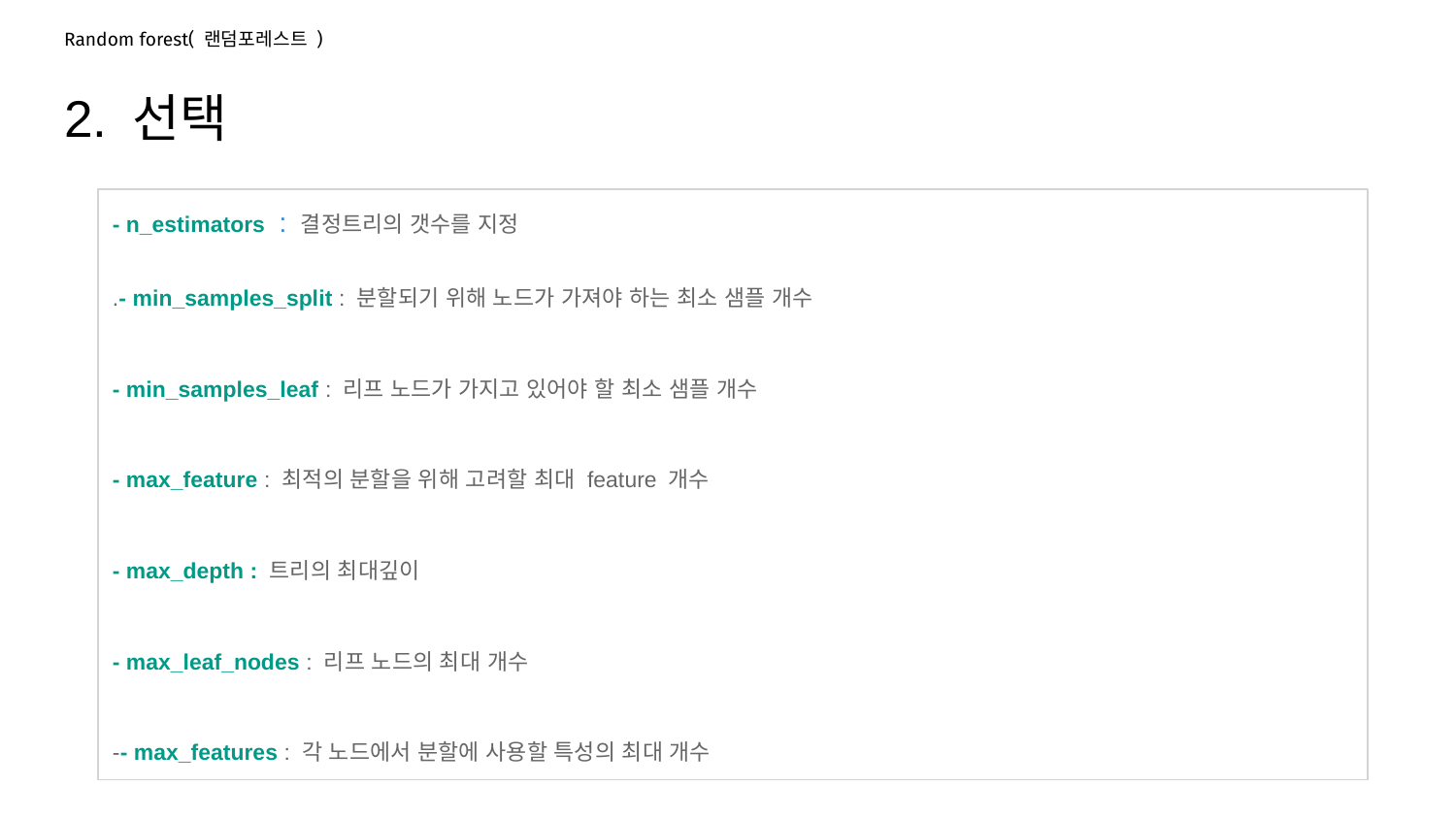

Random forest( 랜덤포레스트 )
# 2. 선택
- n_estimators  : 결정트리의 갯수를 지정
.- min_samples_split : 분할되기 위해 노드가 가져야 하는 최소 샘플 개수
- min_samples_leaf : 리프 노드가 가지고 있어야 할 최소 샘플 개수
- max_feature : 최적의 분할을 위해 고려할 최대 feature 개수
- max_depth : 트리의 최대깊이
- max_leaf_nodes : 리프 노드의 최대 개수
-- max_features : 각 노드에서 분할에 사용할 특성의 최대 개수